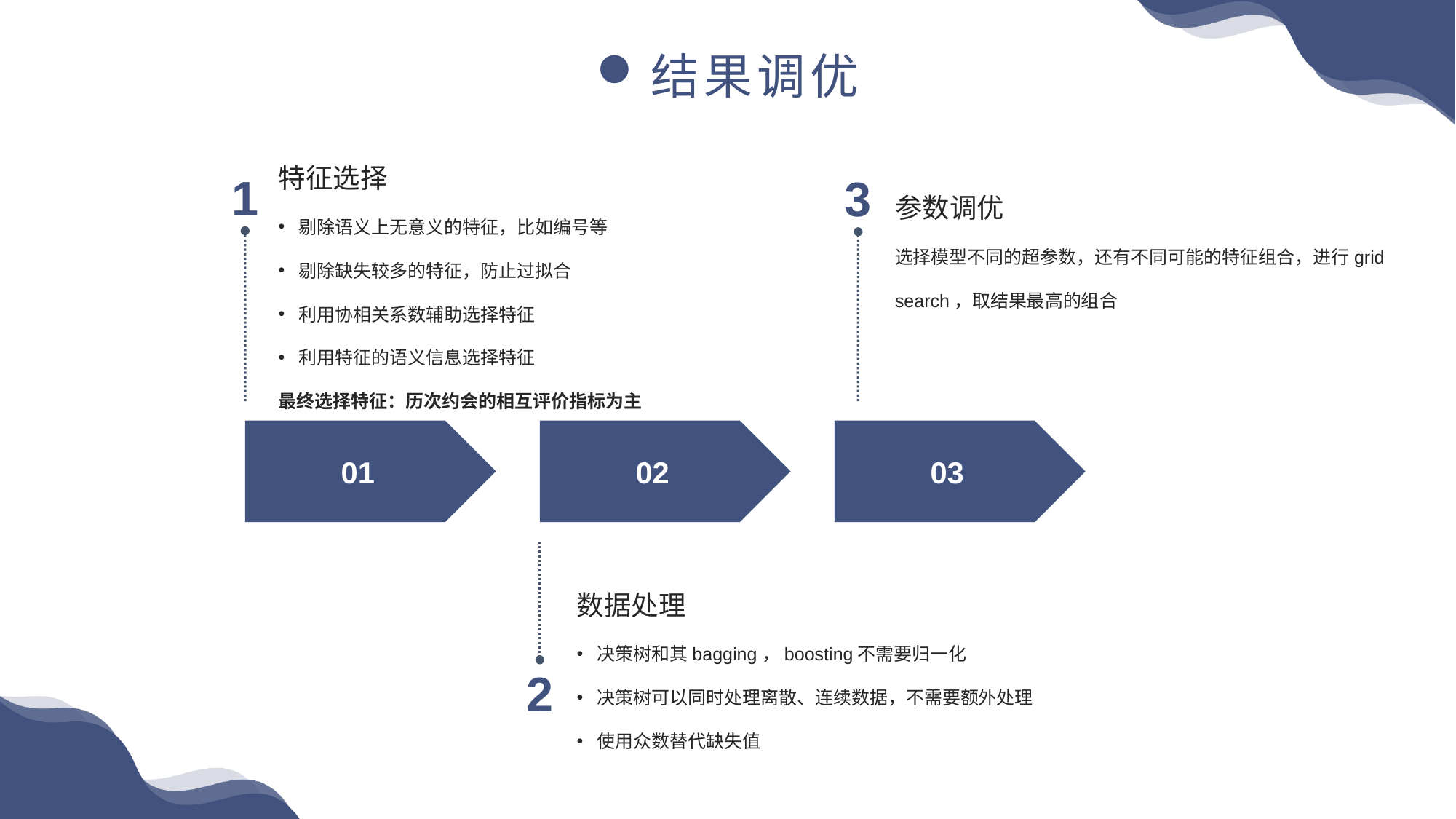

结果调优
特征选择
剔除语义上无意义的特征，比如编号等
剔除缺失较多的特征，防止过拟合
利用协相关系数辅助选择特征
利用特征的语义信息选择特征
最终选择特征：历次约会的相互评价指标为主

参数调优
选择模型不同的超参数，还有不同可能的特征组合，进行grid search，取结果最高的组合
1
3
01
02
03
数据处理
决策树和其bagging，boosting不需要归一化
决策树可以同时处理离散、连续数据，不需要额外处理
使用众数替代缺失值
2